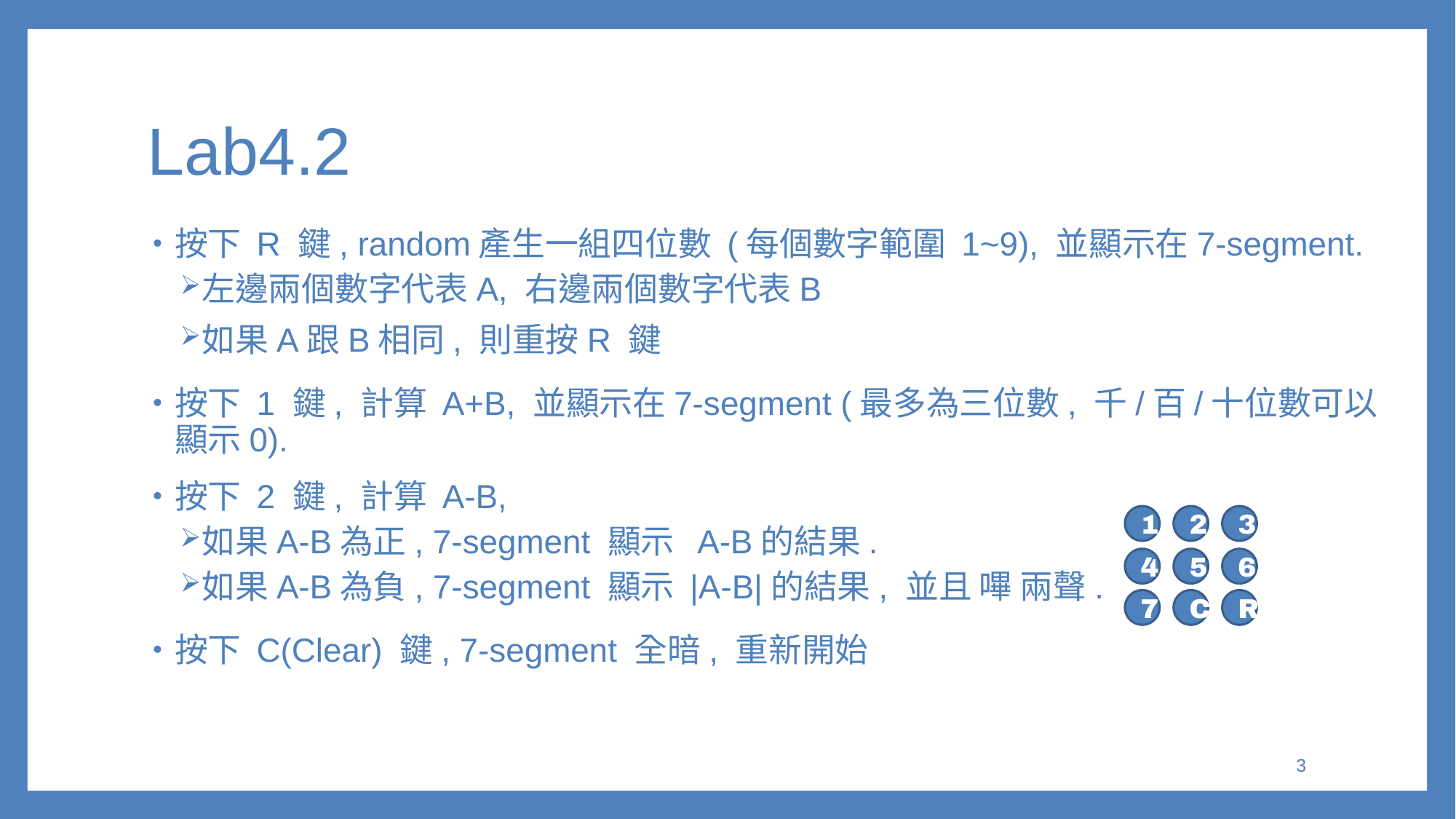

# Lab4.2
按下 R 鍵, random產生一組四位數 (每個數字範圍 1~9), 並顯示在7-segment.
左邊兩個數字代表A, 右邊兩個數字代表B
如果A跟B相同, 則重按R 鍵
按下 1 鍵, 計算 A+B, 並顯示在7-segment (最多為三位數, 千/百/十位數可以顯示0).
按下 2 鍵, 計算 A-B,
如果A-B為正, 7-segment 顯示  A-B的結果.
如果A-B為負, 7-segment 顯示 |A-B|的結果, 並且 嗶 兩聲.
按下 C(Clear) 鍵, 7-segment 全暗, 重新開始
1
2
3
4
5
6
7
C
R
3